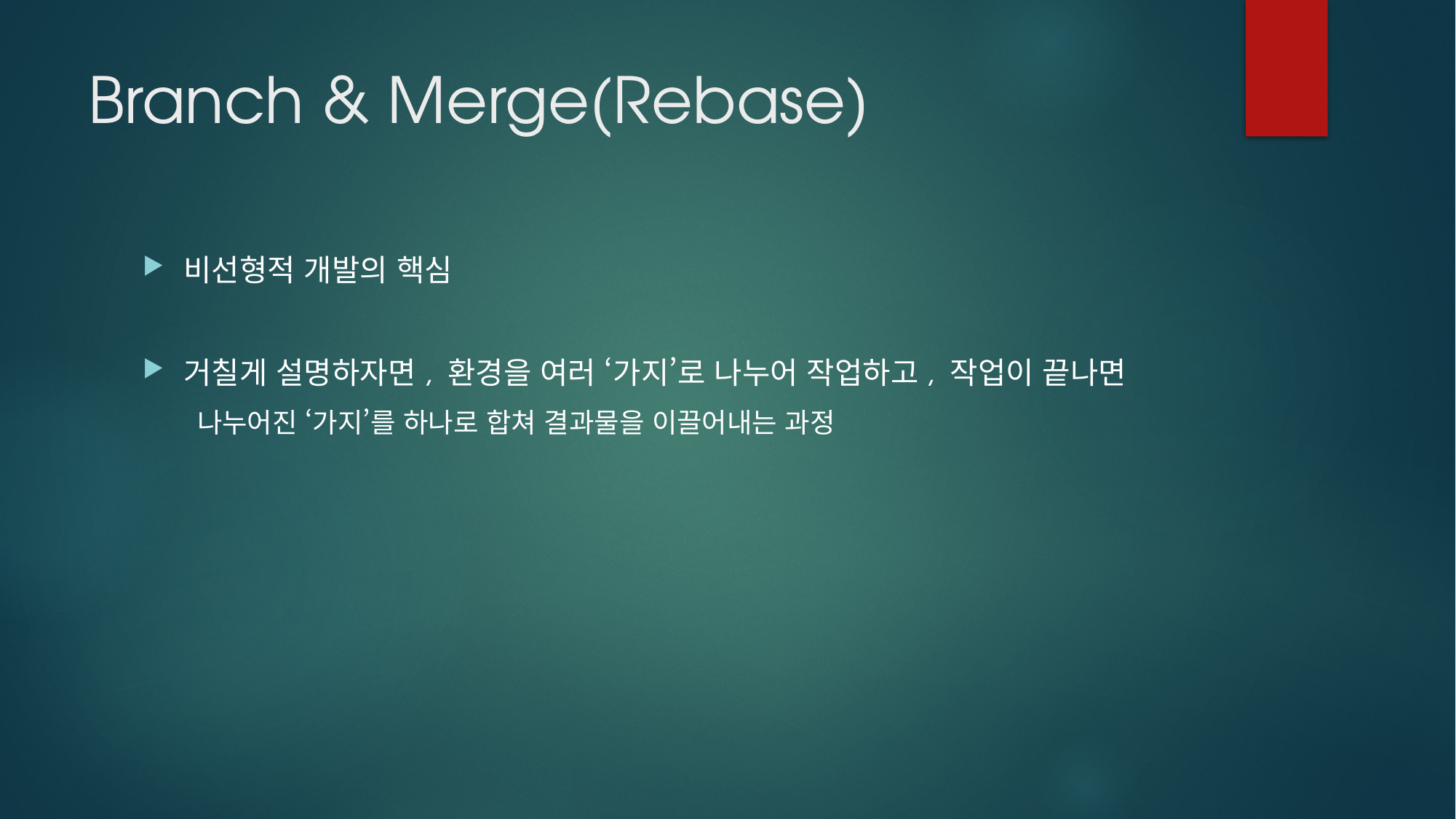

# Branch & Merge(Rebase)
비선형적 개발의 핵심

거칠게 설명하자면, 환경을 여러 ‘가지’로 나누어 작업하고, 작업이 끝나면
나누어진 ‘가지’를 하나로 합쳐 결과물을 이끌어내는 과정